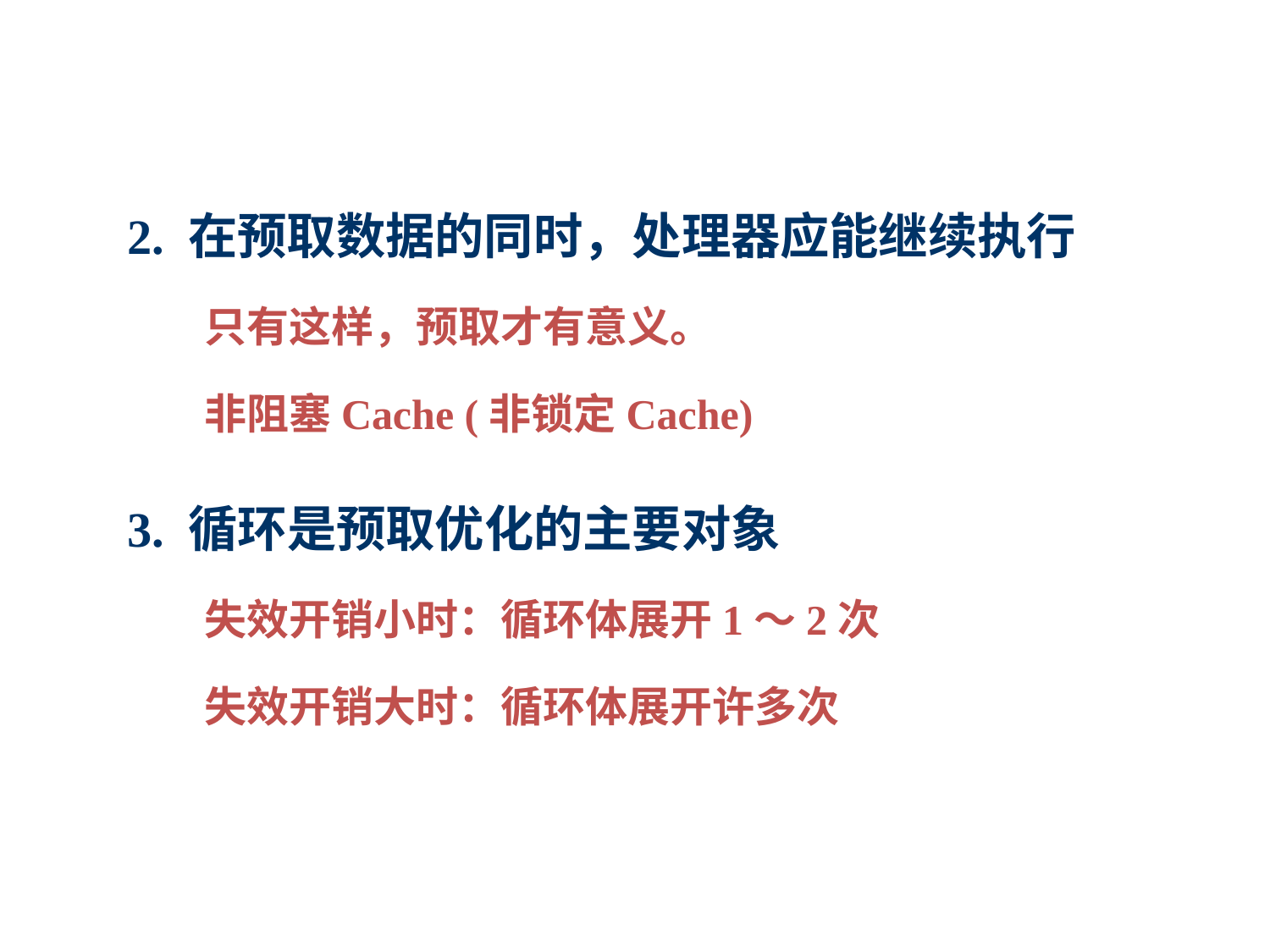

2. 在预取数据的同时，处理器应能继续执行
       只有这样，预取才有意义。
       非阻塞Cache (非锁定Cache)
3. 循环是预取优化的主要对象
       失效开销小时：循环体展开1～2次
       失效开销大时：循环体展开许多次